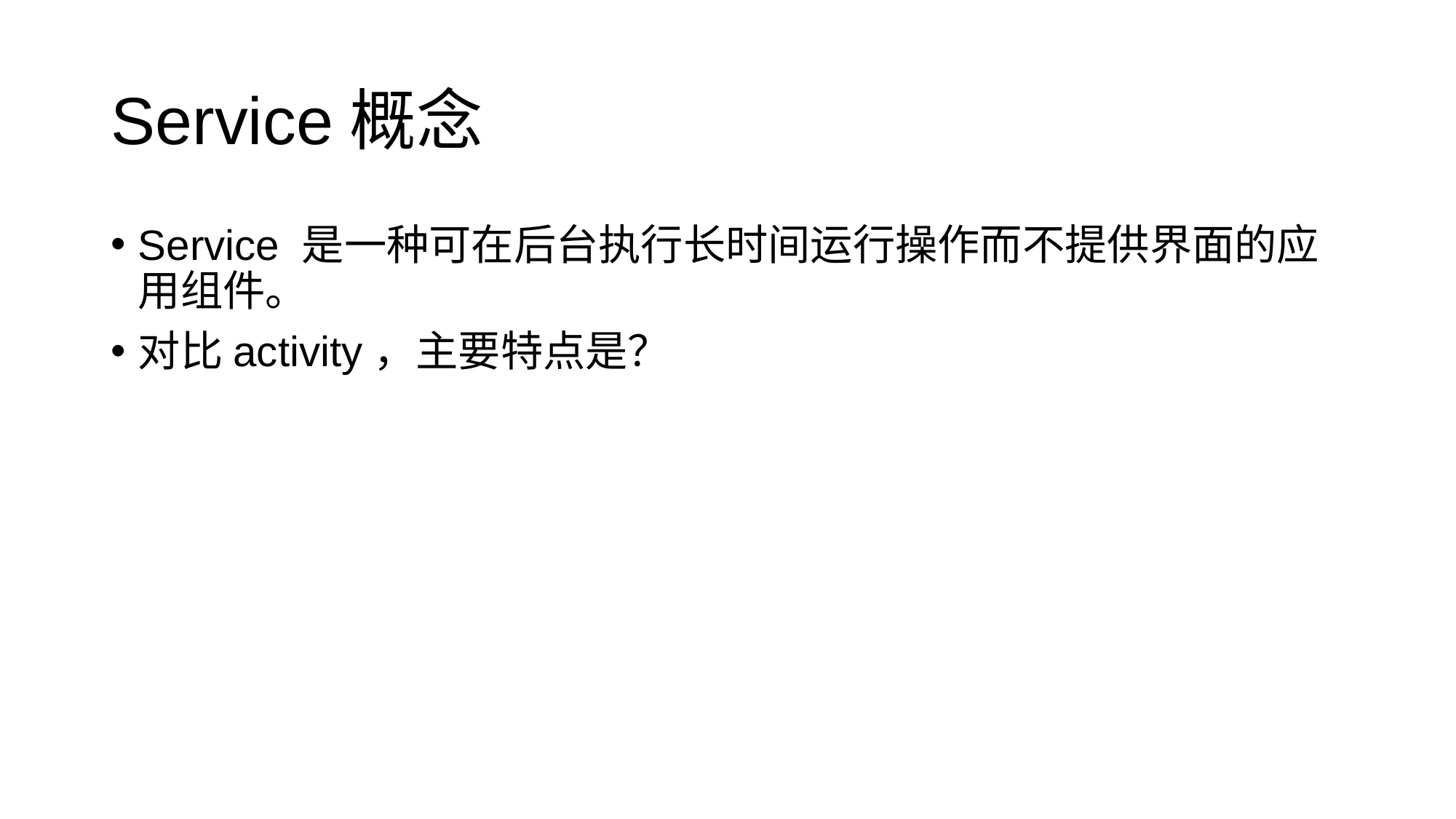

# Service概念
Service 是一种可在后台执行长时间运行操作而不提供界面的应用组件。
对比activity，主要特点是？